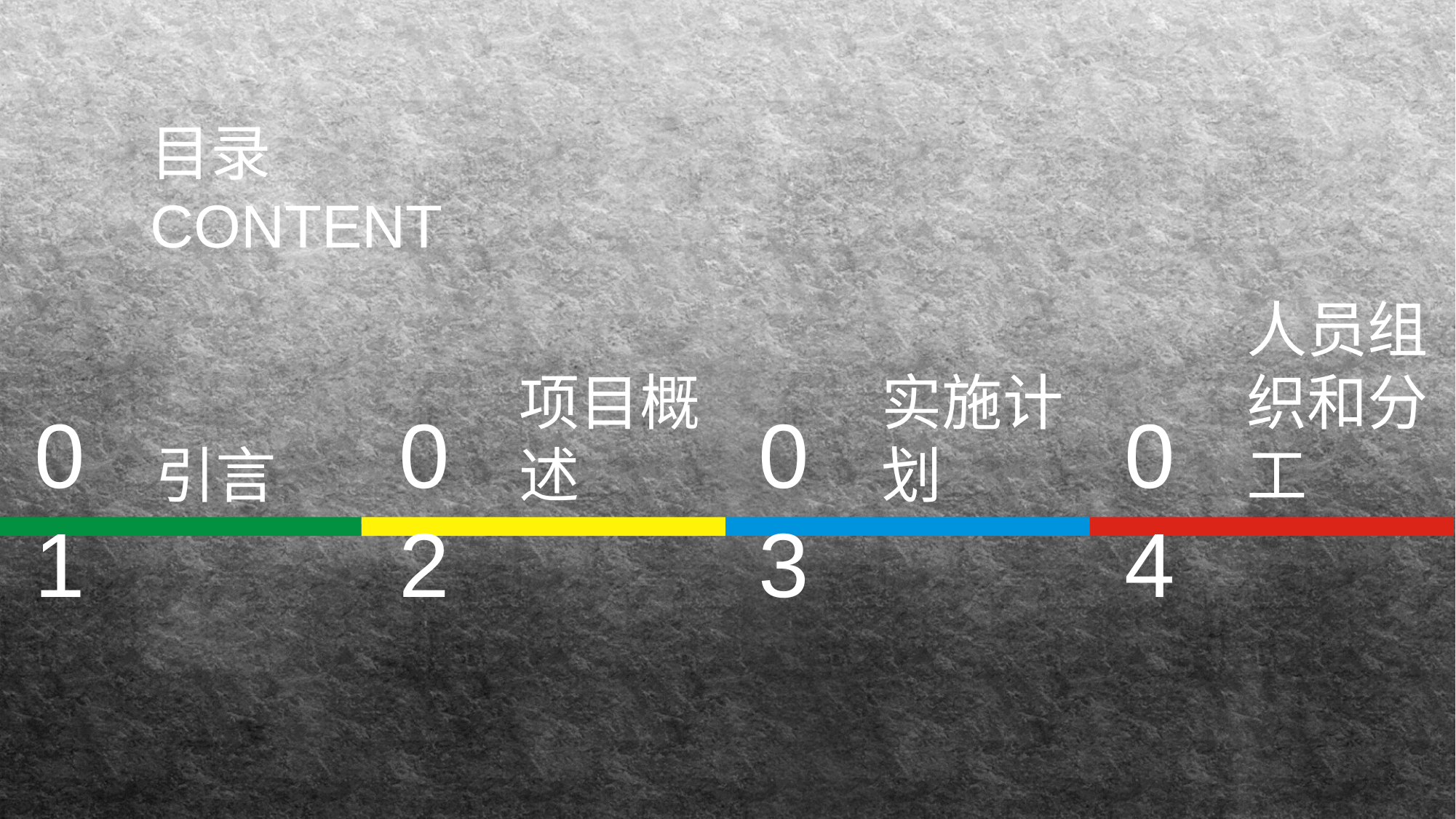

目录 CONTENT
引言
项目概述
实施计划
人员组织和分工
01
02
03
04